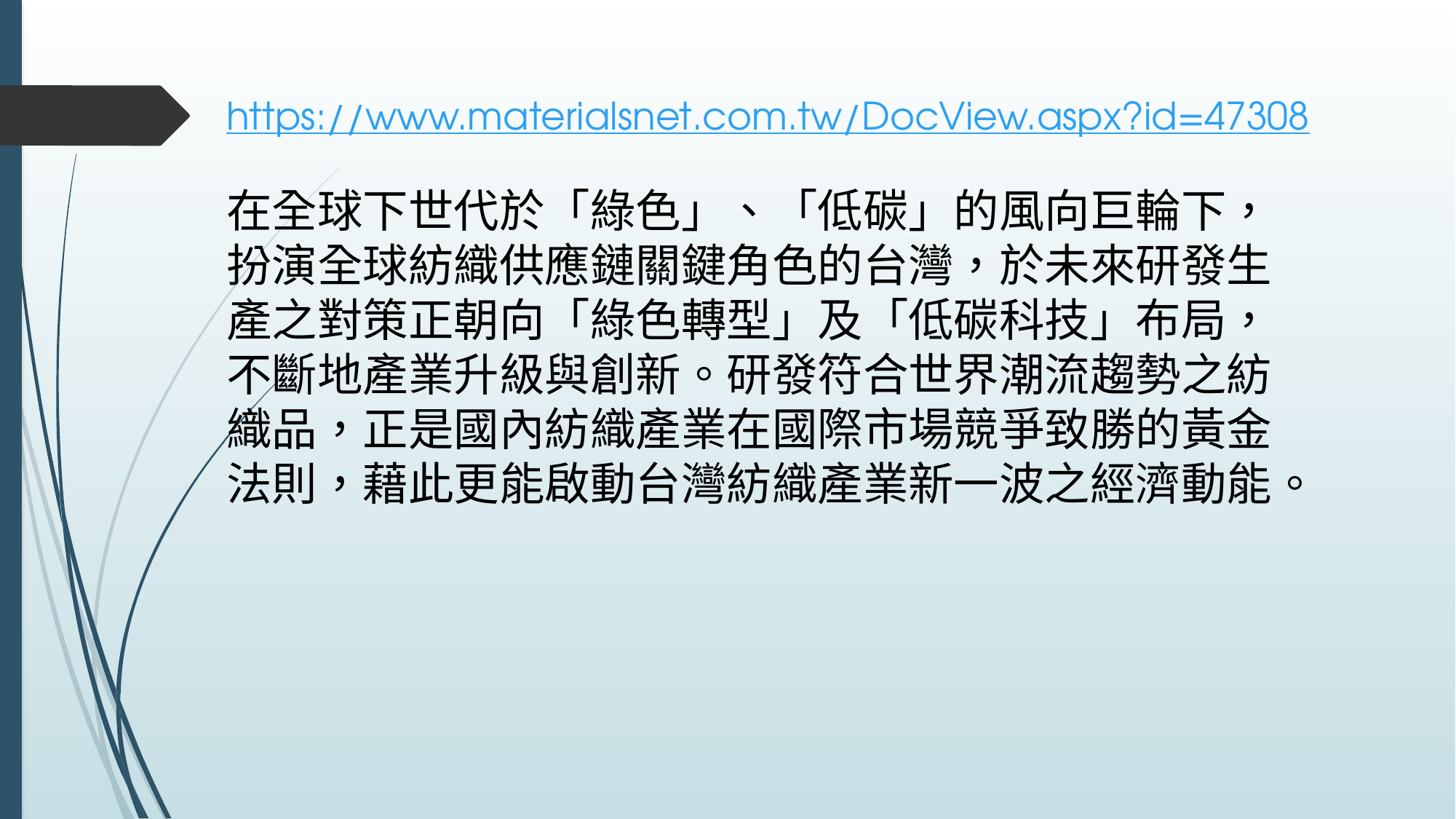

https://www.materialsnet.com.tw/DocView.aspx?id=47308

在全球下世代於「綠色」、「低碳」的風向巨輪下，扮演全球紡織供應鏈關鍵角色的台灣，於未來研發生產之對策正朝向「綠色轉型」及「低碳科技」布局，不斷地產業升級與創新。研發符合世界潮流趨勢之紡織品，正是國內紡織產業在國際市場競爭致勝的黃金法則，藉此更能啟動台灣紡織產業新一波之經濟動能。